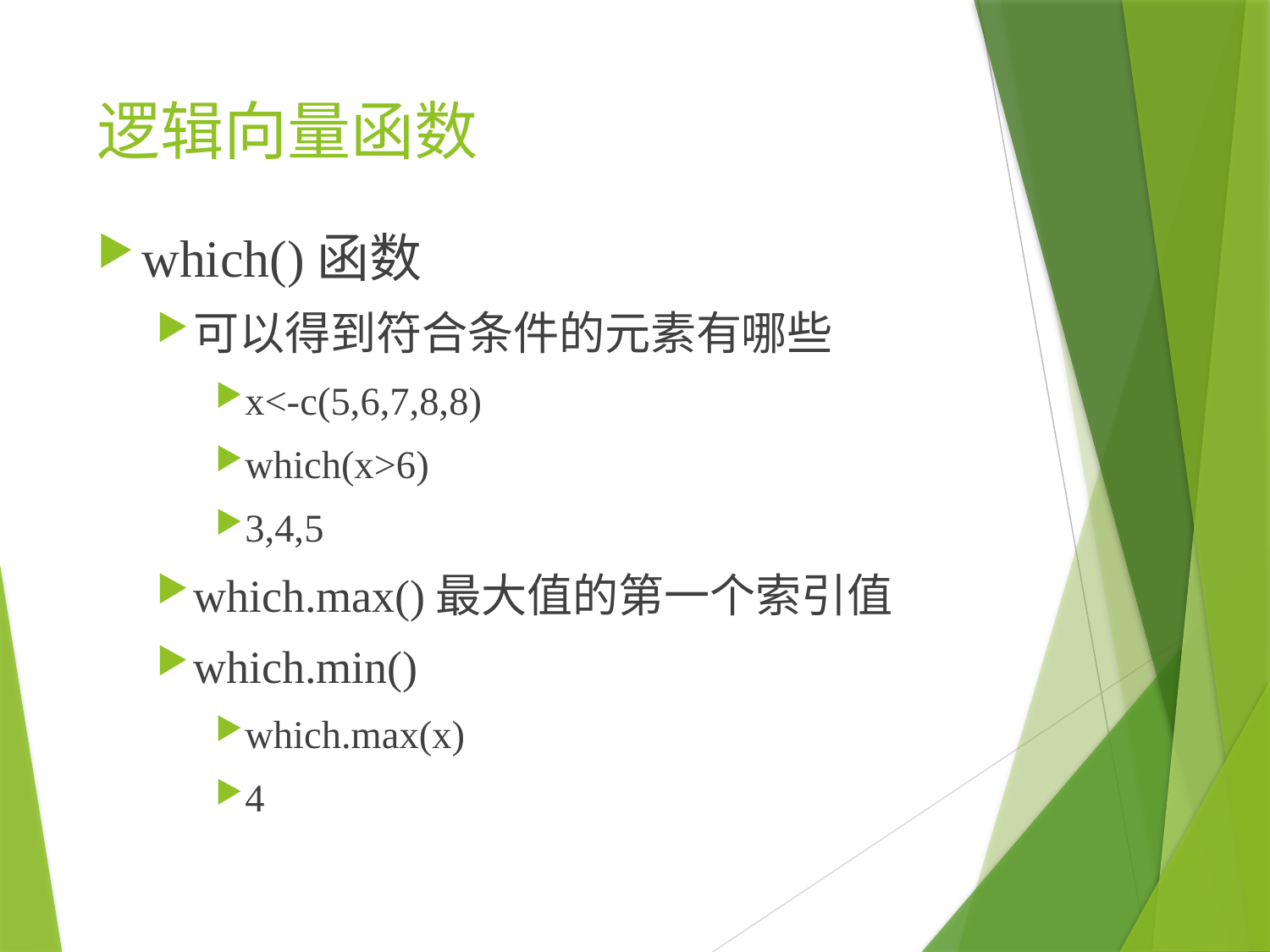

# 逻辑向量函数
which()函数
可以得到符合条件的元素有哪些
x<-c(5,6,7,8,8)
which(x>6)
3,4,5
which.max()最大值的第一个索引值
which.min()
which.max(x)
4